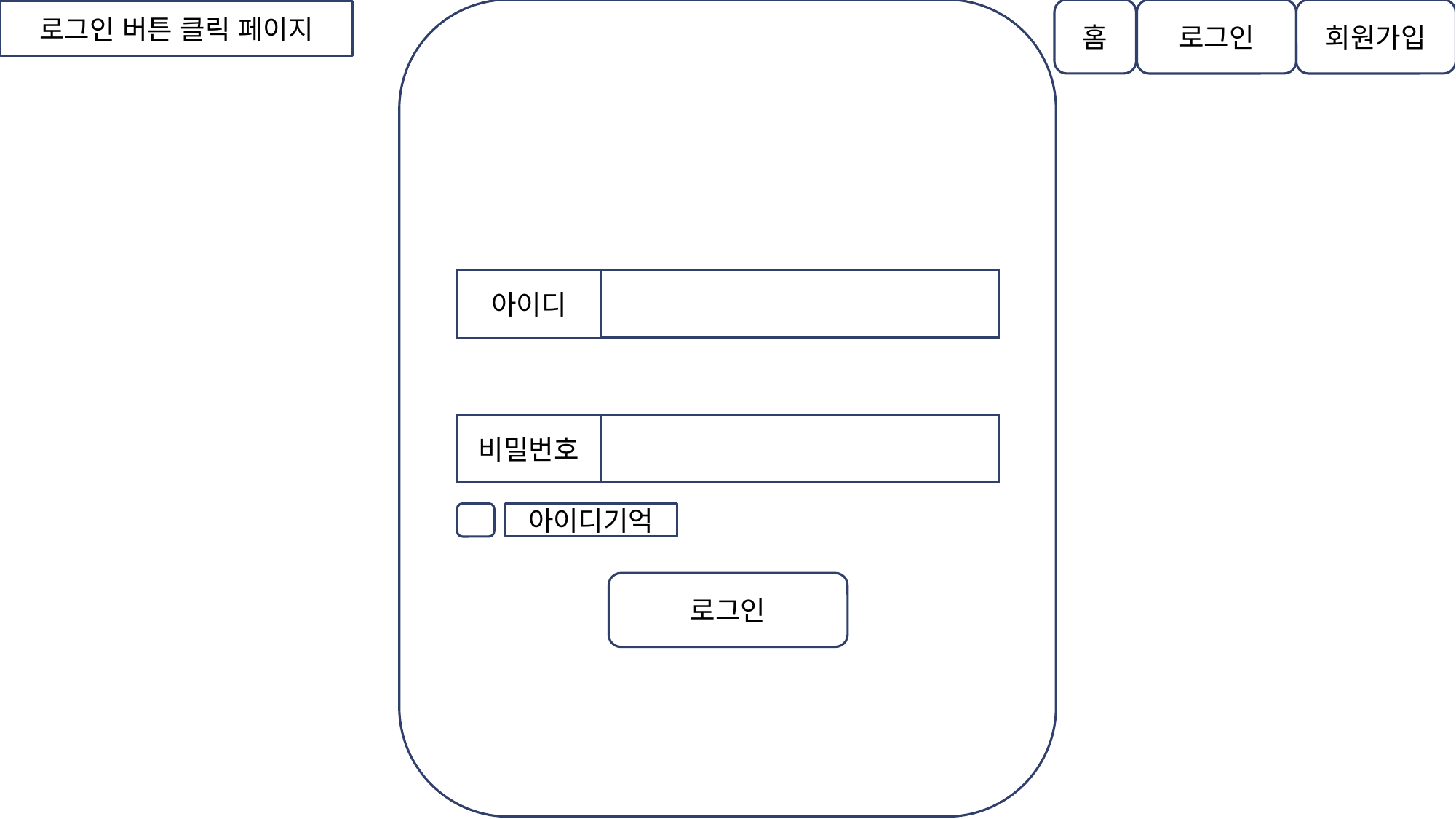

회원가입
로그인
홈
로그인 버튼 클릭 페이지

아이디

비밀번호

아이디기억
로그인